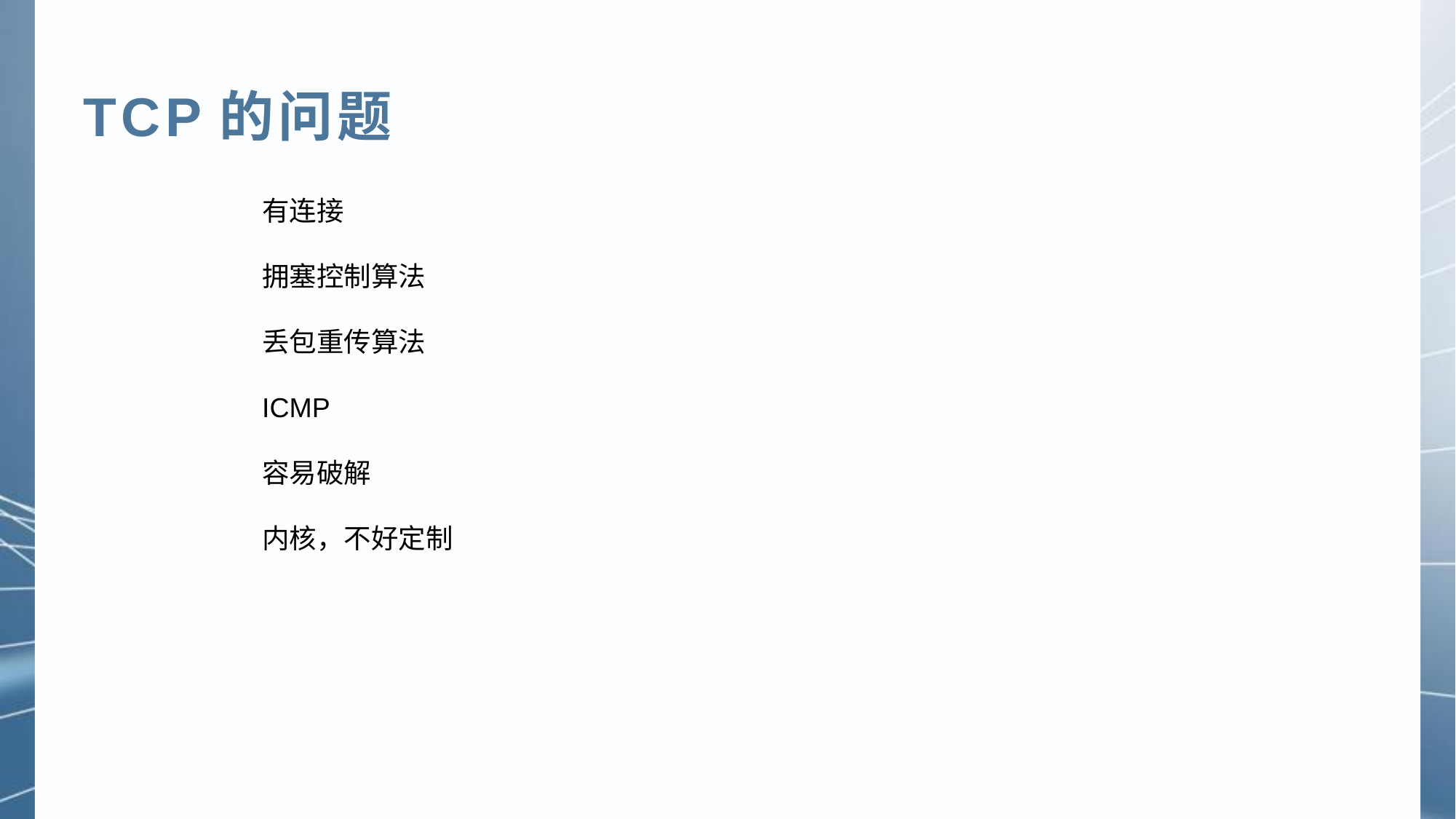

TCP的问题
有连接

拥塞控制算法

丢包重传算法

ICMP

容易破解

内核，不好定制